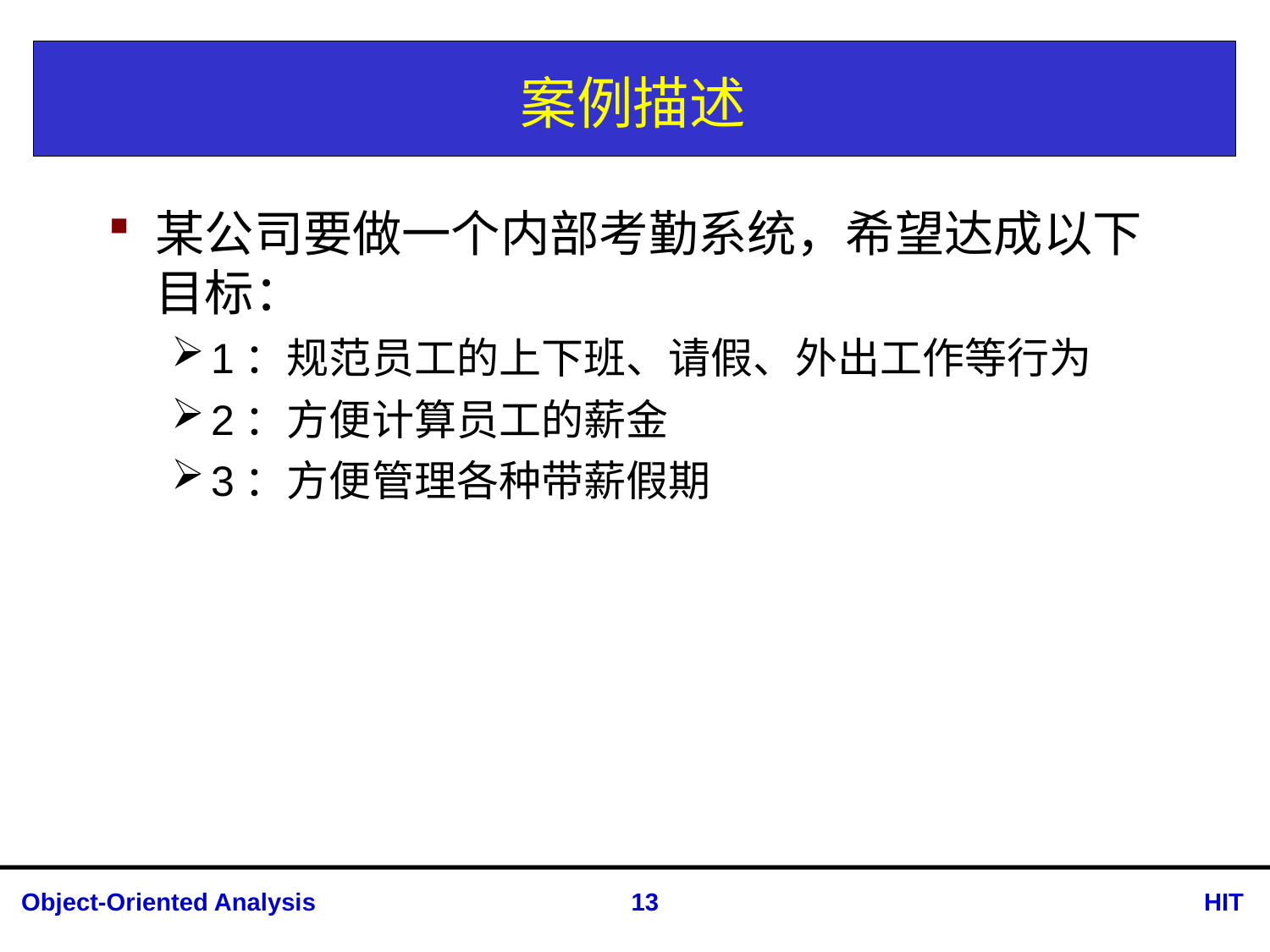

# 案例描述
某公司要做一个内部考勤系统，希望达成以下目标：
1：规范员工的上下班、请假、外出工作等行为
2：方便计算员工的薪金
3：方便管理各种带薪假期